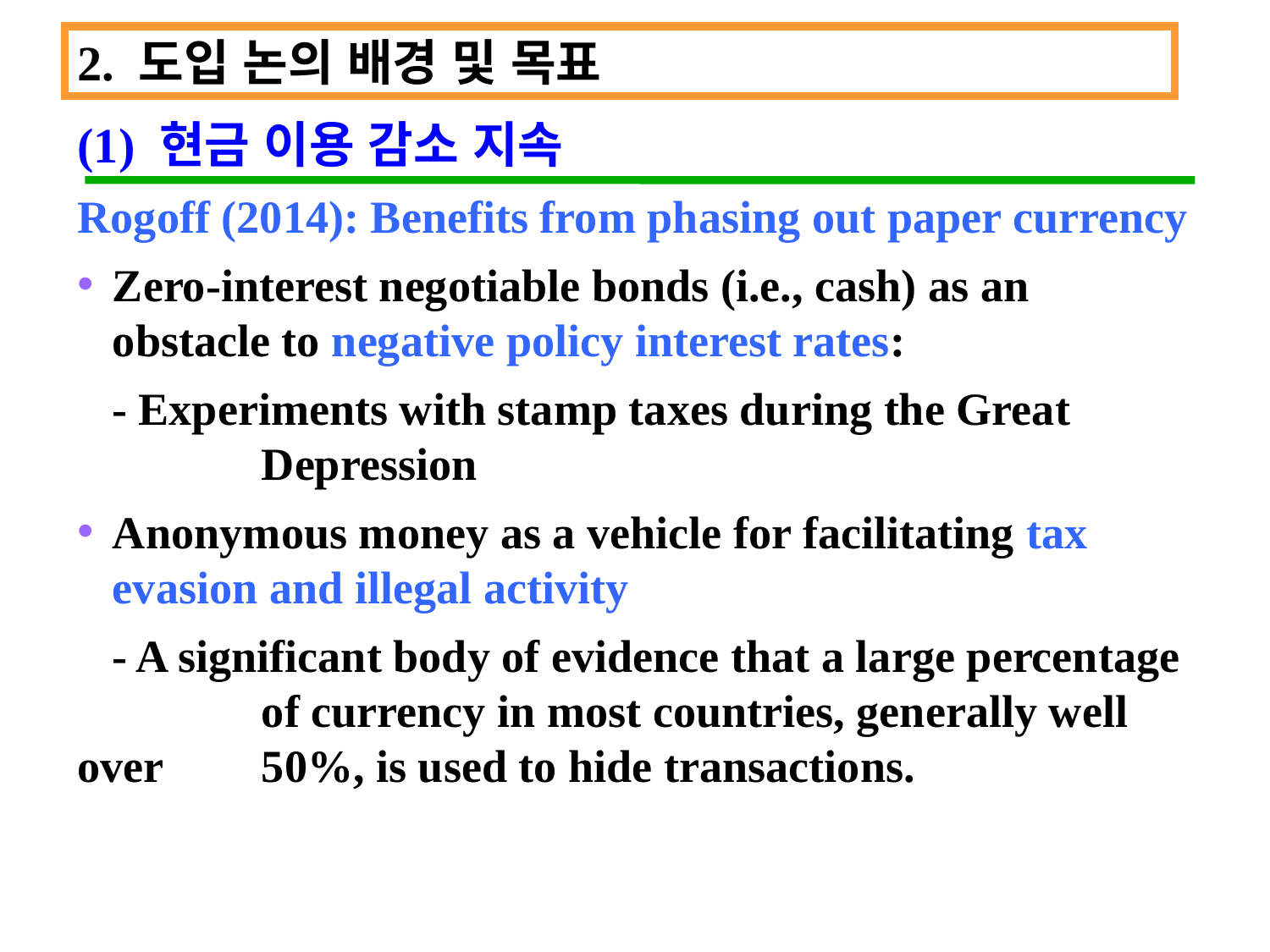

2. 도입 논의 배경 및 목표
(1) 현금 이용 감소 지속
Rogoff (2014): Benefits from phasing out paper currency
Zero-interest negotiable bonds (i.e., cash) as an obstacle to negative policy interest rates:
   - Experiments with stamp taxes during the Great 		     Depression
Anonymous money as a vehicle for facilitating tax  evasion and illegal activity
   - A significant body of evidence that a large percentage 	     of currency in most countries, generally well over 	     50%, is used to hide transactions.